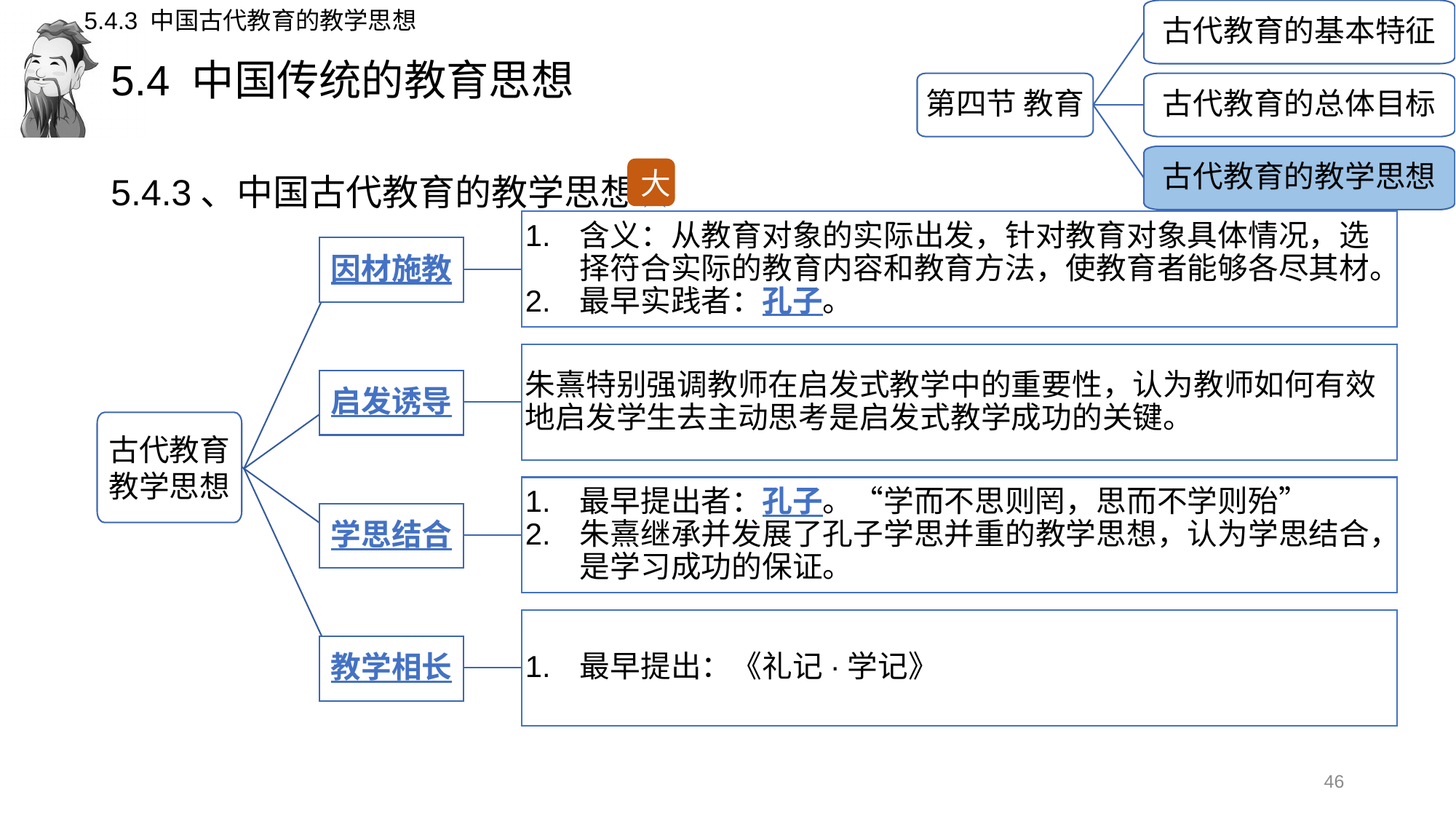

5.4.3 中国古代教育的教学思想
古代教育的基本特征
# 5.4 中国传统的教育思想

第四节 教育
古代教育的总体目标

5.4.3、中国古代教育的教学思想★
古代教育的教学思想
大
含义：从教育对象的实际出发，针对教育对象具体情况，选择符合实际的教育内容和教育方法，使教育者能够各尽其材。
最早实践者：孔子。
因材施教

朱熹特别强调教师在启发式教学中的重要性，认为教师如何有效地启发学生去主动思考是启发式教学成功的关键。

启发诱导

古代教育教学思想

最早提出者：孔子。“学而不思则罔，思而不学则殆”
朱熹继承并发展了孔子学思并重的教学思想，认为学思结合，是学习成功的保证。

学思结合

最早提出：《礼记·学记》
教学相长

46